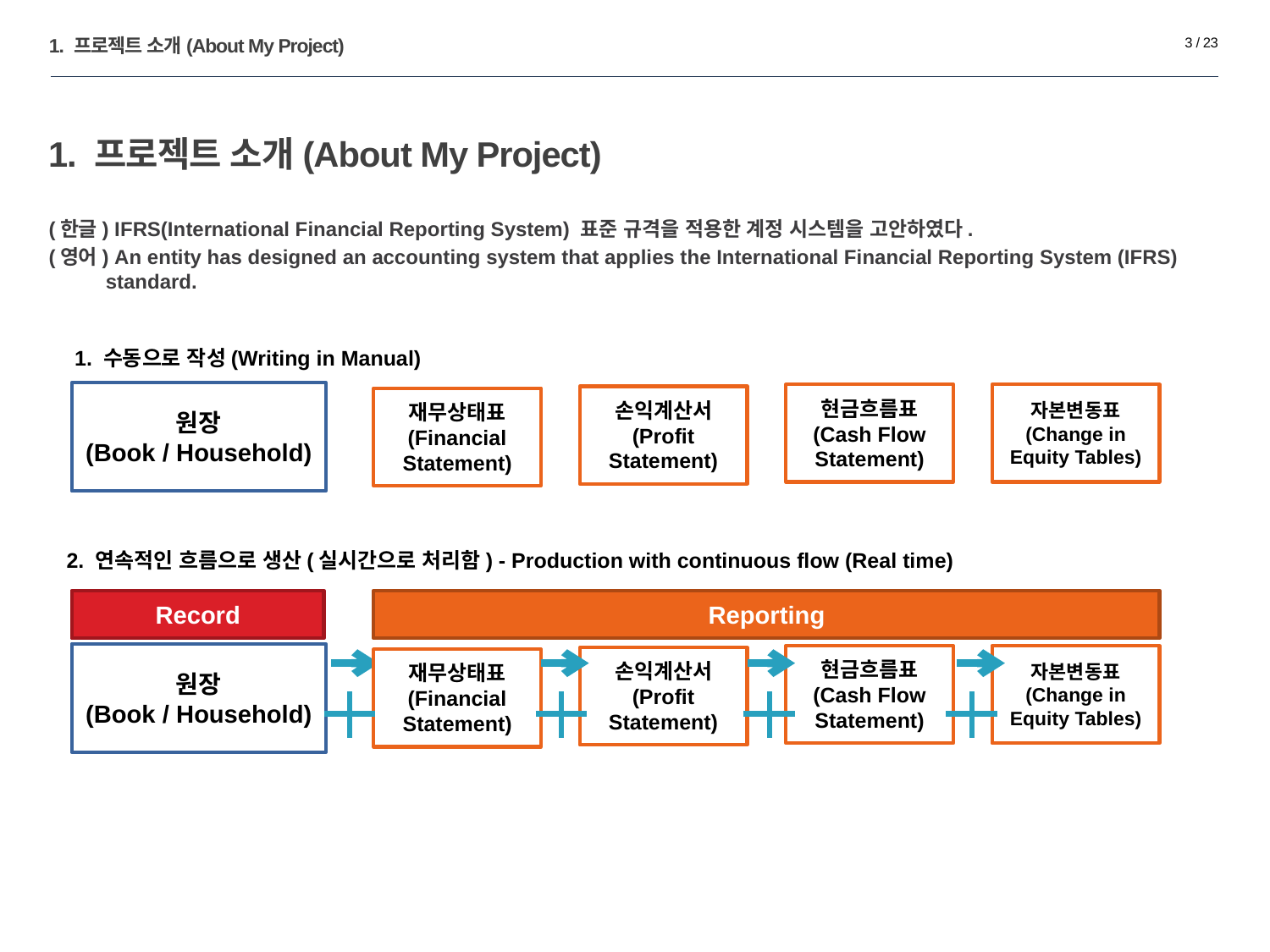

1. 프로젝트 소개(About My Project)
3 / 23
# 1. 프로젝트 소개(About My Project)
(한글) IFRS(International Financial Reporting System) 표준 규격을 적용한 계정 시스템을 고안하였다.
(영어) An entity has designed an accounting system that applies the International Financial Reporting System (IFRS)
          standard.
1. 수동으로 작성(Writing in Manual)
원장
(Book / Household)
현금흐름표
(Cash Flow
Statement)
자본변동표
(Change in Equity Tables)
손익계산서
(Profit Statement)
재무상태표
(Financial
Statement)
2. 연속적인 흐름으로 생산(실시간으로 처리함) - Production with continuous flow (Real time)
Record
Reporting
원장
(Book / Household)
현금흐름표
(Cash Flow
Statement)
자본변동표
(Change in Equity Tables)
손익계산서
(Profit Statement)
재무상태표
(Financial
Statement)